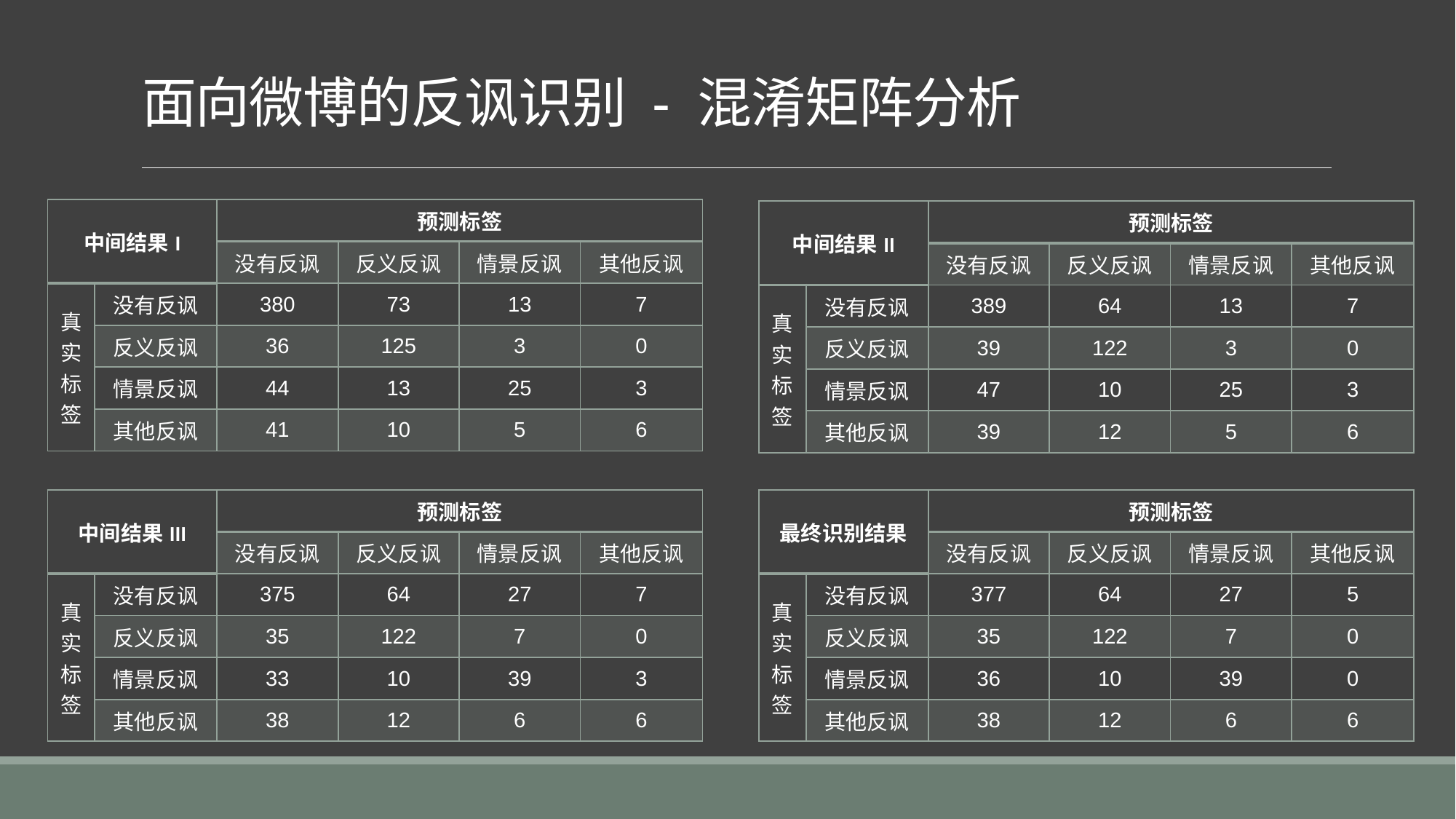

# 面向微博的反讽识别 - 混淆矩阵分析
| 中间结果I |  | 预测标签 |  |  |  |
| --- | --- | --- | --- | --- | --- |
|  |  | 没有反讽 | 反义反讽 | 情景反讽 | 其他反讽 |
| 真实标签 | 没有反讽 | 380 | 73 | 13 | 7 |
|  | 反义反讽 | 36 | 125 | 3 | 0 |
|  | 情景反讽 | 44 | 13 | 25 | 3 |
|  | 其他反讽 | 41 | 10 | 5 | 6 |
| 中间结果II |  | 预测标签 |  |  |  |
| --- | --- | --- | --- | --- | --- |
|  |  | 没有反讽 | 反义反讽 | 情景反讽 | 其他反讽 |
| 真实标签 | 没有反讽 | 389 | 64 | 13 | 7 |
|  | 反义反讽 | 39 | 122 | 3 | 0 |
|  | 情景反讽 | 47 | 10 | 25 | 3 |
|  | 其他反讽 | 39 | 12 | 5 | 6 |
| 中间结果III |  | 预测标签 |  |  |  |
| --- | --- | --- | --- | --- | --- |
|  |  | 没有反讽 | 反义反讽 | 情景反讽 | 其他反讽 |
| 真实标签 | 没有反讽 | 375 | 64 | 27 | 7 |
|  | 反义反讽 | 35 | 122 | 7 | 0 |
|  | 情景反讽 | 33 | 10 | 39 | 3 |
|  | 其他反讽 | 38 | 12 | 6 | 6 |
| 最终识别结果 |  | 预测标签 |  |  |  |
| --- | --- | --- | --- | --- | --- |
|  |  | 没有反讽 | 反义反讽 | 情景反讽 | 其他反讽 |
| 真实标签 | 没有反讽 | 377 | 64 | 27 | 5 |
|  | 反义反讽 | 35 | 122 | 7 | 0 |
|  | 情景反讽 | 36 | 10 | 39 | 0 |
|  | 其他反讽 | 38 | 12 | 6 | 6 |